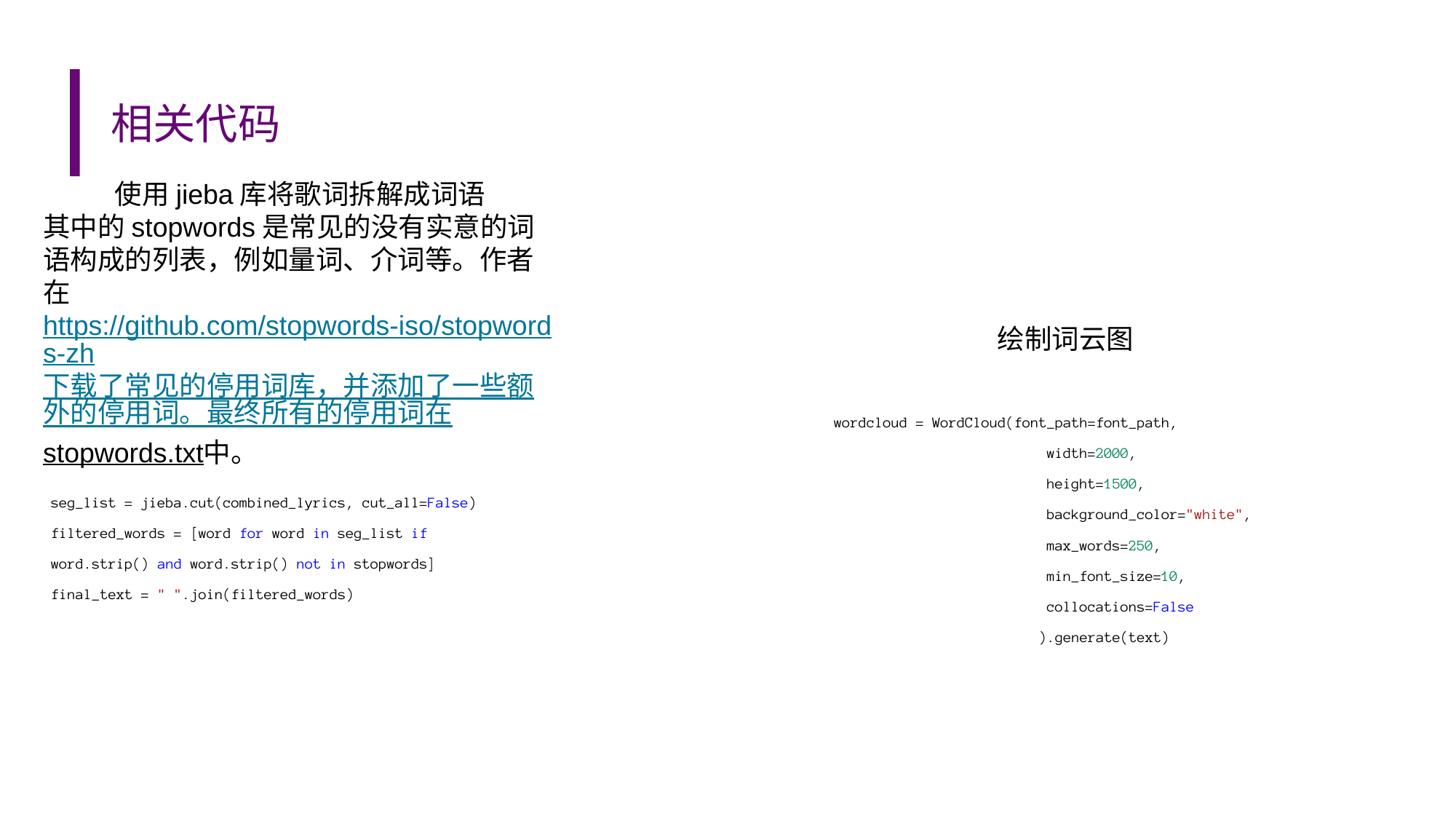

# 相关代码
使用jieba库将歌词拆解成词语
其中的stopwords是常见的没有实意的词语构成的列表，例如量词、介词等。作者在https://github.com/stopwords-iso/stopwords-zh下载了常见的停用词库，并添加了一些额外的停用词。最终所有的停用词在stopwords.txt中。
绘制词云图
wordcloud = WordCloud(font_path=font_path,
                          width=2000,
                          height=1500,
                          background_color="white",
                          max_words=250,
                          min_font_size=10,
                          collocations=False
                         ).generate(text)
seg_list = jieba.cut(combined_lyrics, cut_all=False)
filtered_words = [word for word in seg_list if word.strip() and word.strip() not in stopwords]
final_text = " ".join(filtered_words)